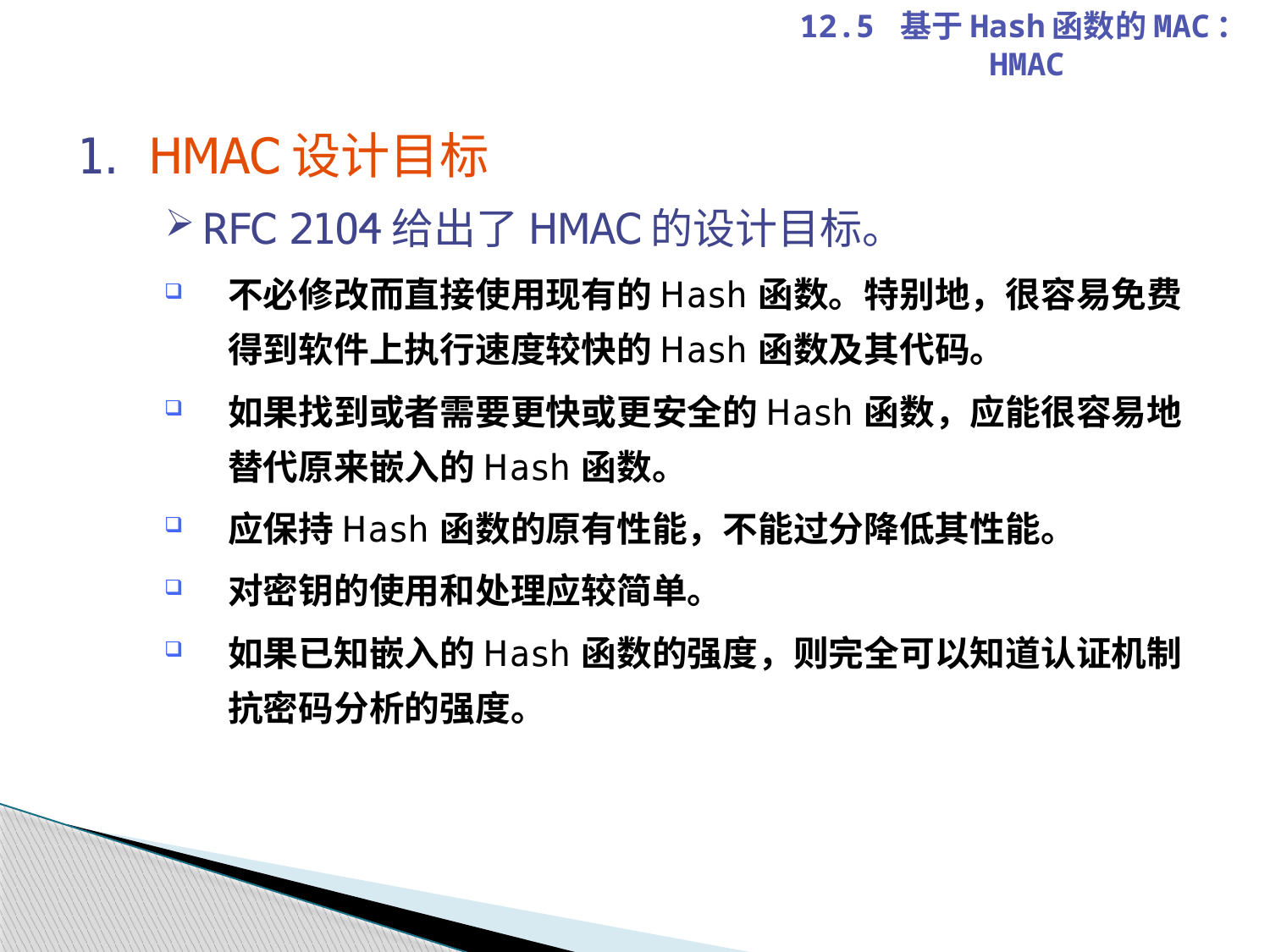

12.5 基于Hash函数的MAC：HMAC
HMAC设计目标
RFC 2104给出了HMAC的设计目标。
不必修改而直接使用现有的Hash函数。特别地，很容易免费得到软件上执行速度较快的Hash函数及其代码。
如果找到或者需要更快或更安全的Hash函数，应能很容易地替代原来嵌入的Hash函数。
应保持Hash函数的原有性能，不能过分降低其性能。
对密钥的使用和处理应较简单。
如果已知嵌入的Hash函数的强度，则完全可以知道认证机制抗密码分析的强度。